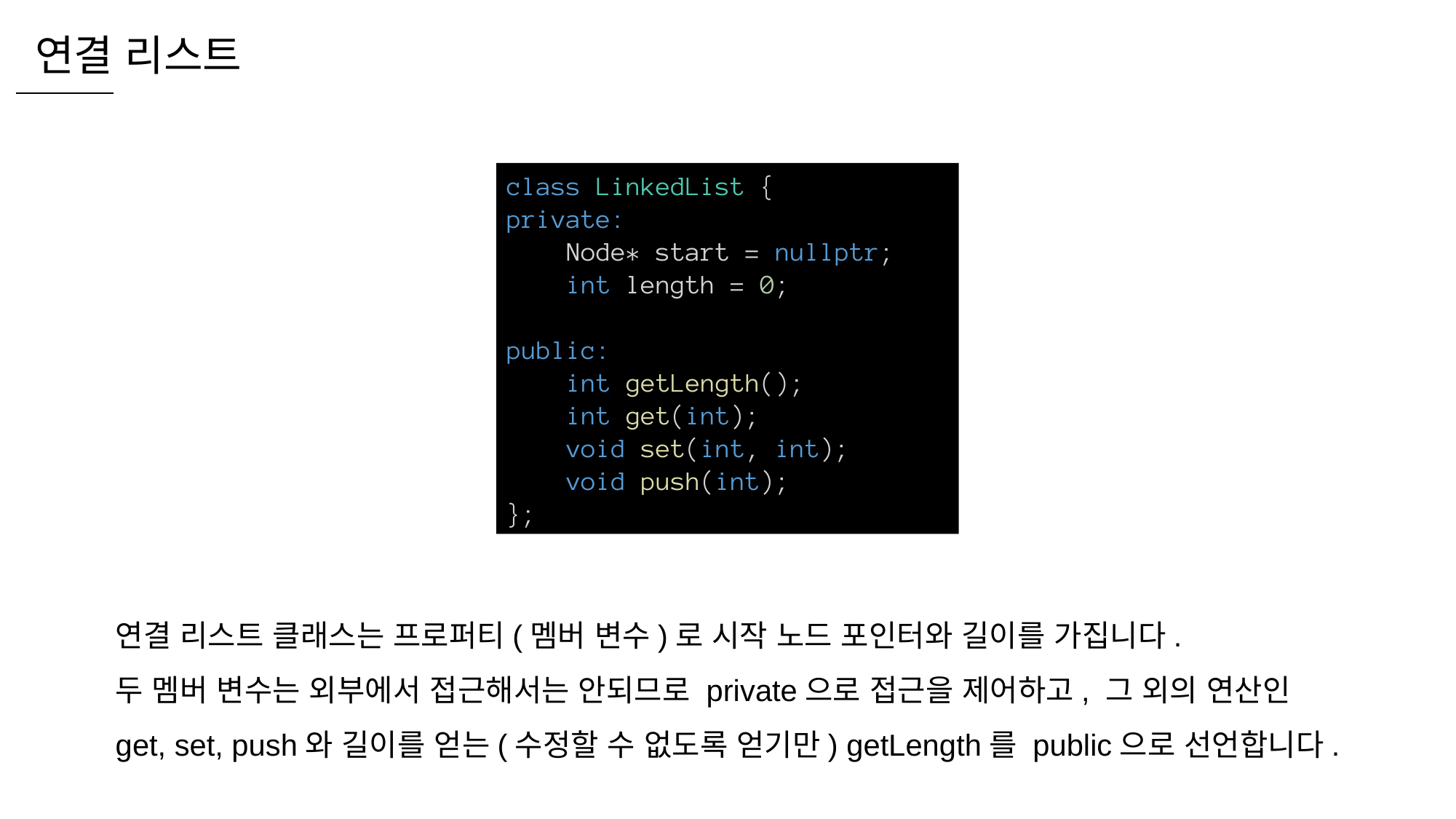

연결 리스트
class LinkedList {
private:
    Node* start = nullptr;
    int length = 0;
public:
    int getLength();
    int get(int);
    void set(int, int);
    void push(int);
};
연결 리스트 클래스는 프로퍼티(멤버 변수)로 시작 노드 포인터와 길이를 가집니다.
두 멤버 변수는 외부에서 접근해서는 안되므로 private으로 접근을 제어하고, 그 외의 연산인
get, set, push와 길이를 얻는(수정할 수 없도록 얻기만) getLength를 public으로 선언합니다.